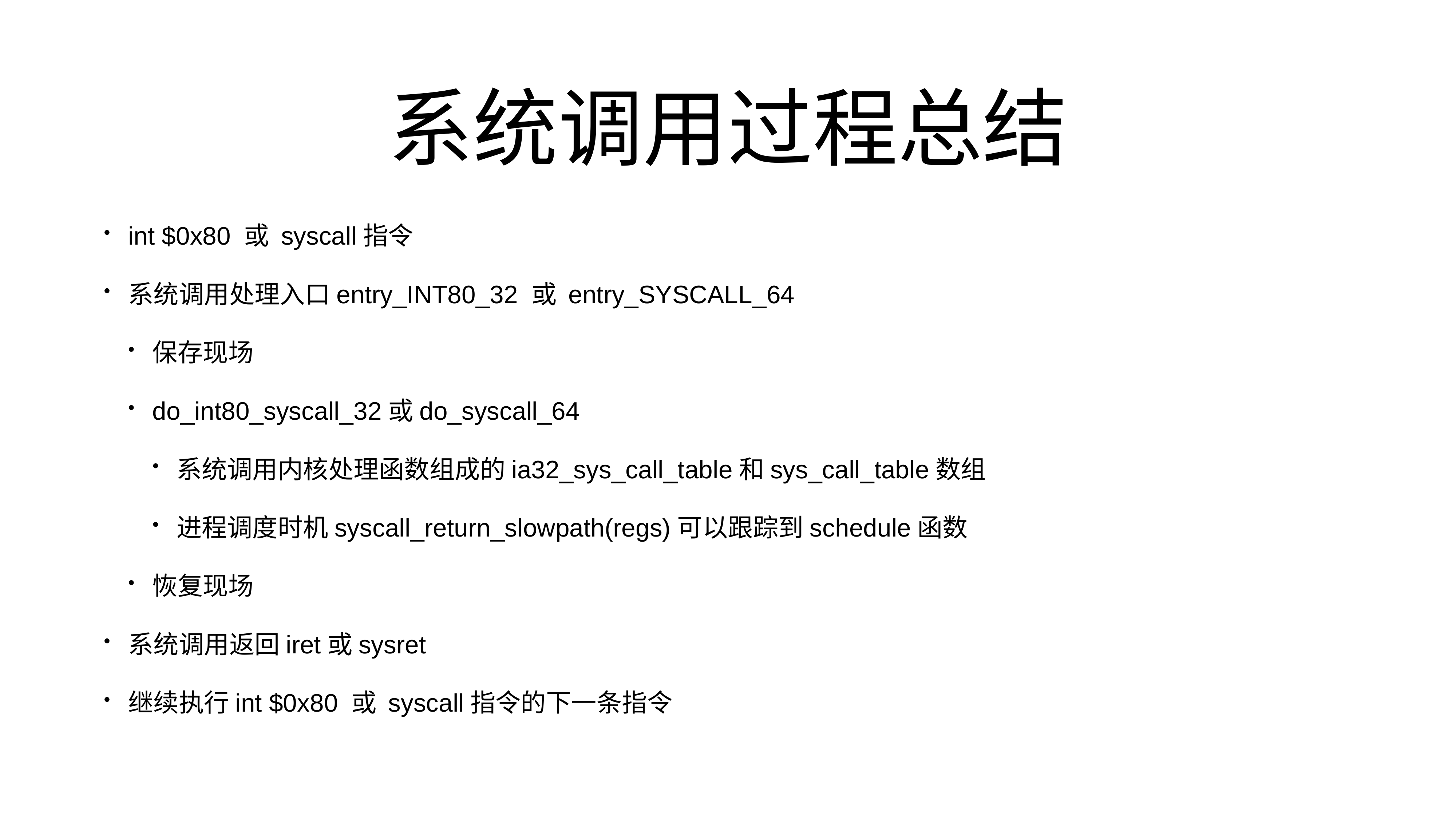

# 系统调用过程总结
int $0x80 或 syscall指令
系统调用处理入口entry_INT80_32 或 entry_SYSCALL_64
保存现场
do_int80_syscall_32或do_syscall_64
系统调用内核处理函数组成的ia32_sys_call_table和sys_call_table数组
进程调度时机syscall_return_slowpath(regs)可以跟踪到schedule函数
恢复现场
系统调用返回iret或sysret
继续执行int $0x80 或 syscall指令的下一条指令